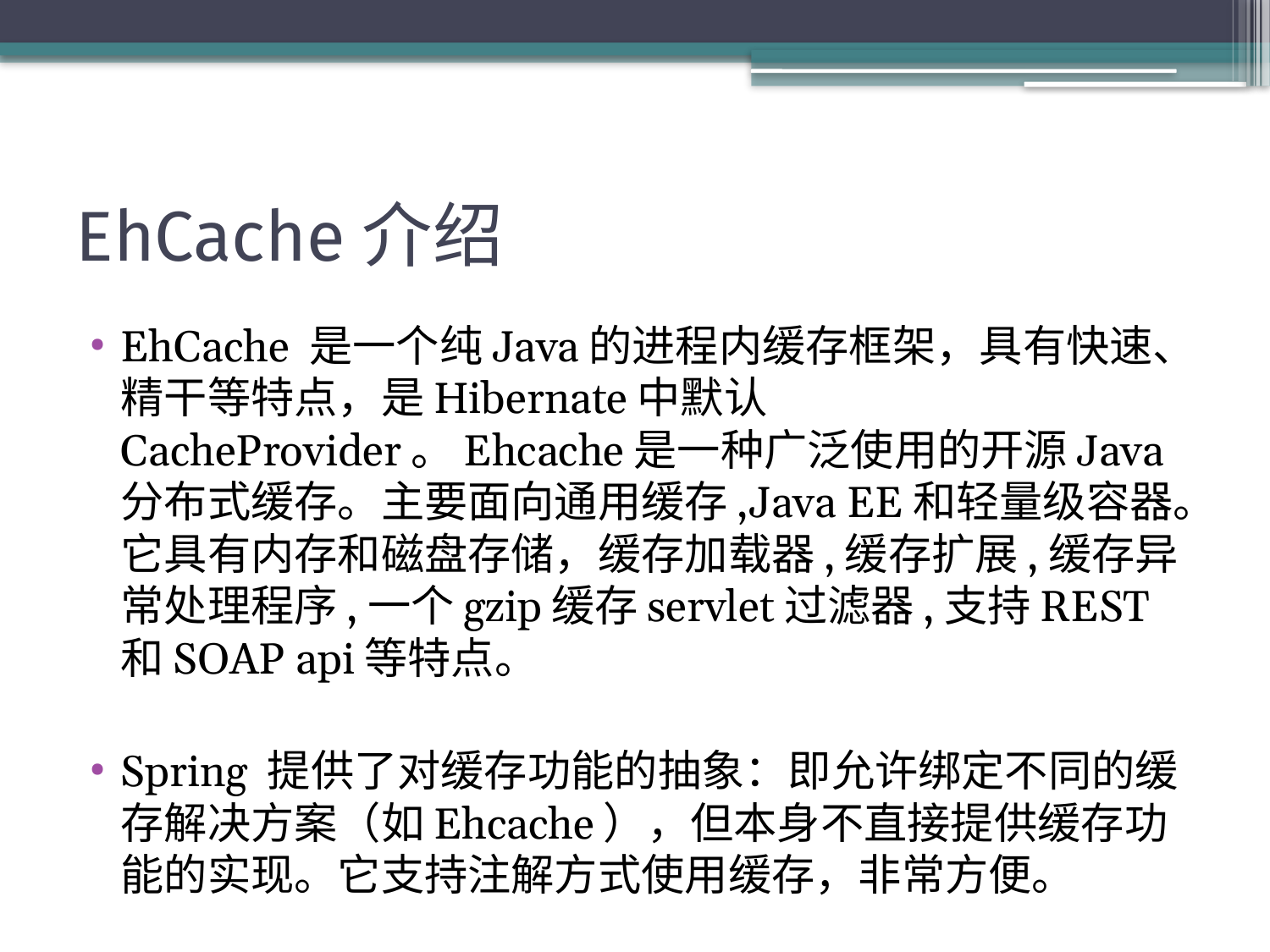

# EhCache介绍
EhCache 是一个纯Java的进程内缓存框架，具有快速、精干等特点，是Hibernate中默认CacheProvider。Ehcache是一种广泛使用的开源Java分布式缓存。主要面向通用缓存,Java EE和轻量级容器。它具有内存和磁盘存储，缓存加载器,缓存扩展,缓存异常处理程序,一个gzip缓存servlet过滤器,支持REST和SOAP api等特点。

Spring 提供了对缓存功能的抽象：即允许绑定不同的缓存解决方案（如Ehcache），但本身不直接提供缓存功能的实现。它支持注解方式使用缓存，非常方便。